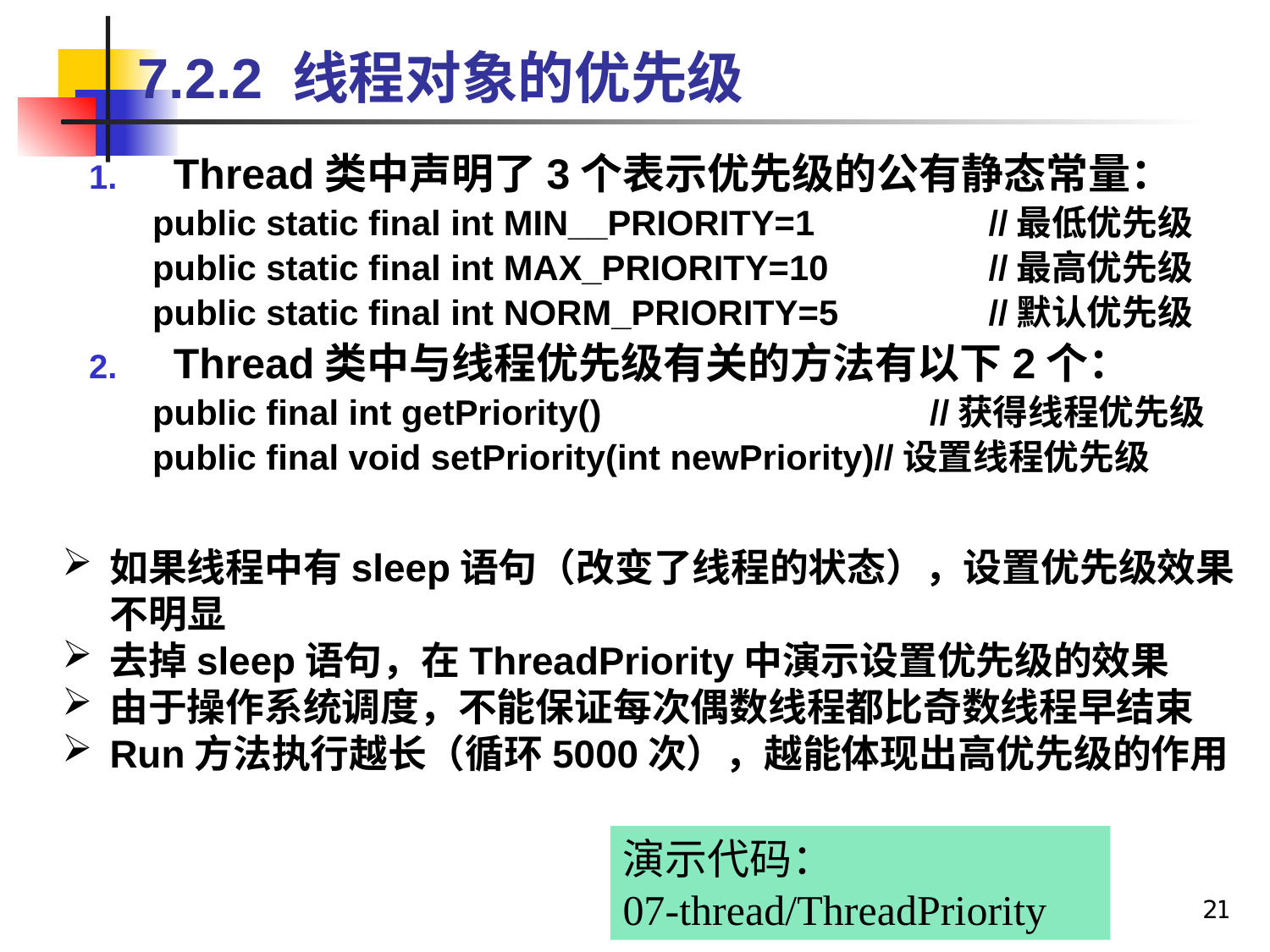

# 7.2.2 线程对象的优先级
Thread类中声明了3个表示优先级的公有静态常量：
public static final int MIN__PRIORITY=1        	//最低优先级
public static final int MAX_PRIORITY=10       	//最高优先级
public static final int NORM_PRIORITY=5       	//默认优先级
Thread类中与线程优先级有关的方法有以下2个：
public final int getPriority()                    	       //获得线程优先级
public final void setPriority(int newPriority)//设置线程优先级
如果线程中有sleep语句（改变了线程的状态），设置优先级效果不明显
去掉sleep语句，在ThreadPriority中演示设置优先级的效果
由于操作系统调度，不能保证每次偶数线程都比奇数线程早结束
Run方法执行越长（循环5000次），越能体现出高优先级的作用
演示代码：
07-thread/ThreadPriority
21